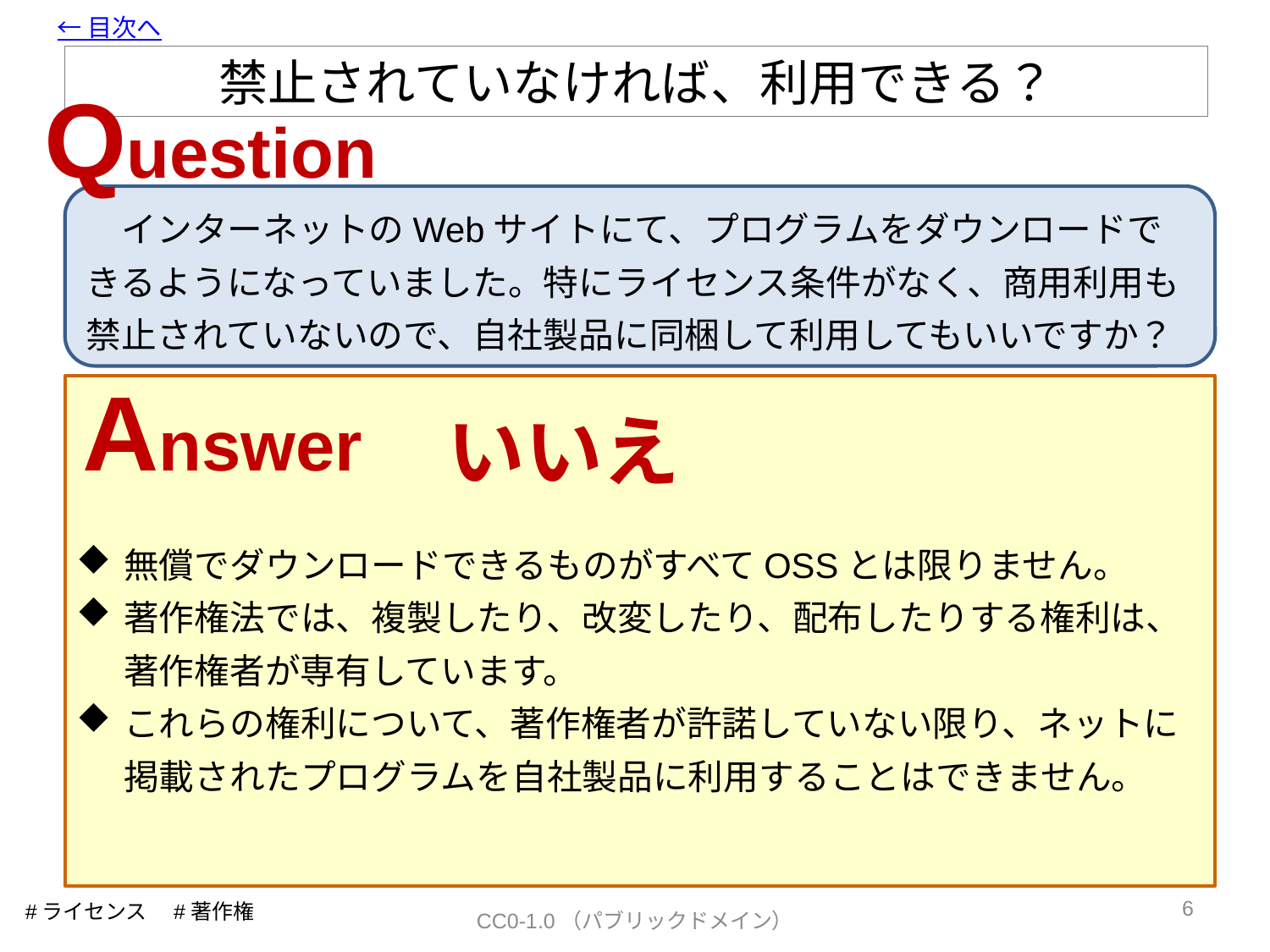

← 目次へ
# 禁止されていなければ、利用できる？
Question
　インターネットのWebサイトにて、プログラムをダウンロードできるようになっていました。特にライセンス条件がなく、商用利用も禁止されていないので、自社製品に同梱して利用してもいいですか？
Answer

いいえ
無償でダウンロードできるものがすべてOSSとは限りません。
著作権法では、複製したり、改変したり、配布したりする権利は、著作権者が専有しています。
これらの権利について、著作権者が許諾していない限り、ネットに掲載されたプログラムを自社製品に利用することはできません。
6
#ライセンス　#著作権
CC0-1.0（パブリックドメイン）